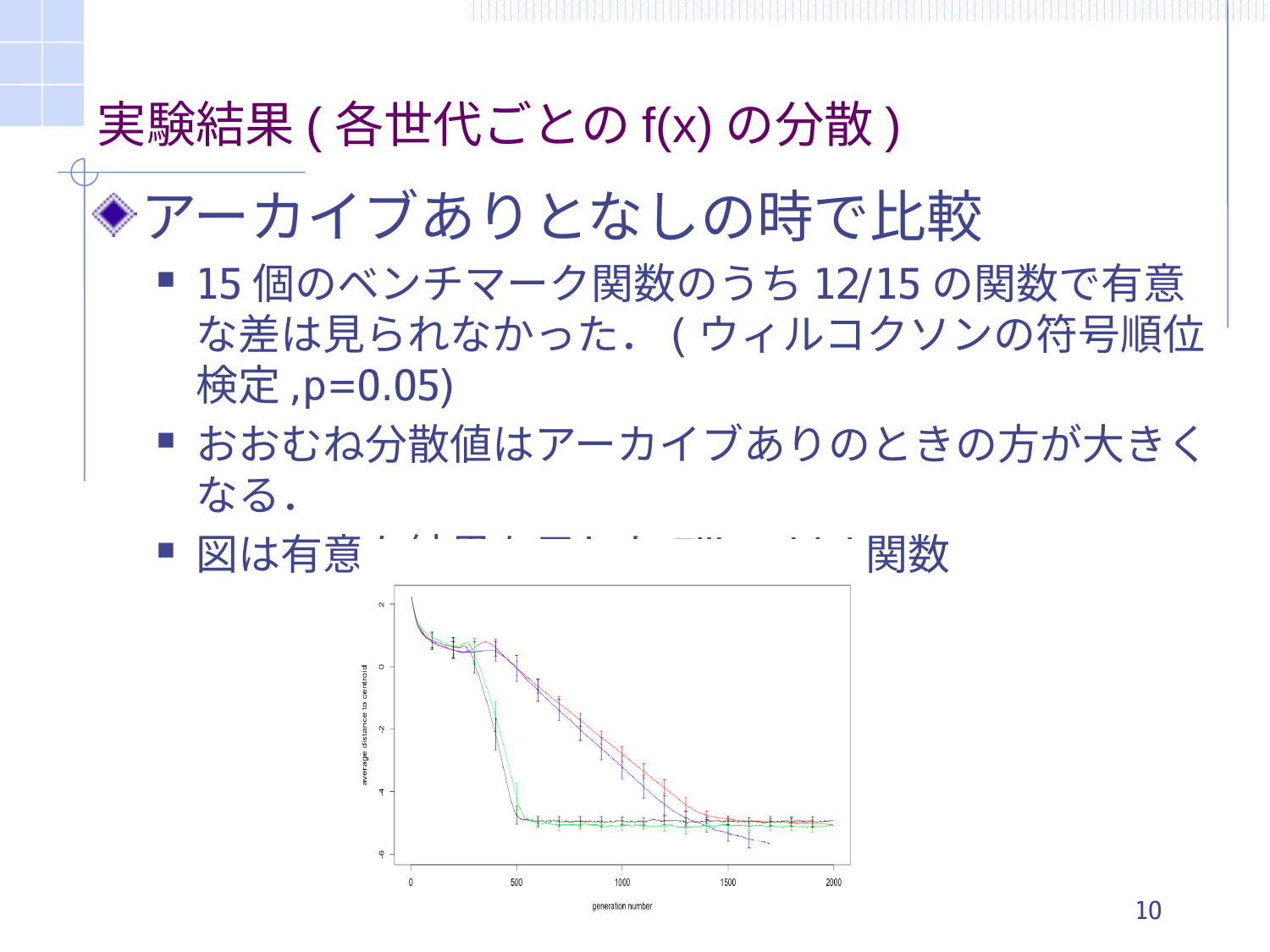

# 実験結果(各世代ごとのf(x)の分散)
アーカイブありとなしの時で比較
15個のベンチマーク関数のうち12/15の関数で有意な差は見られなかった．(ウィルコクソンの符号順位検定,p=0.05)
おおむね分散値はアーカイブありのときの方が大きくなる．
図は有意な結果を示したEllipsoidal関数

### Chart

| Category |
|---|
10